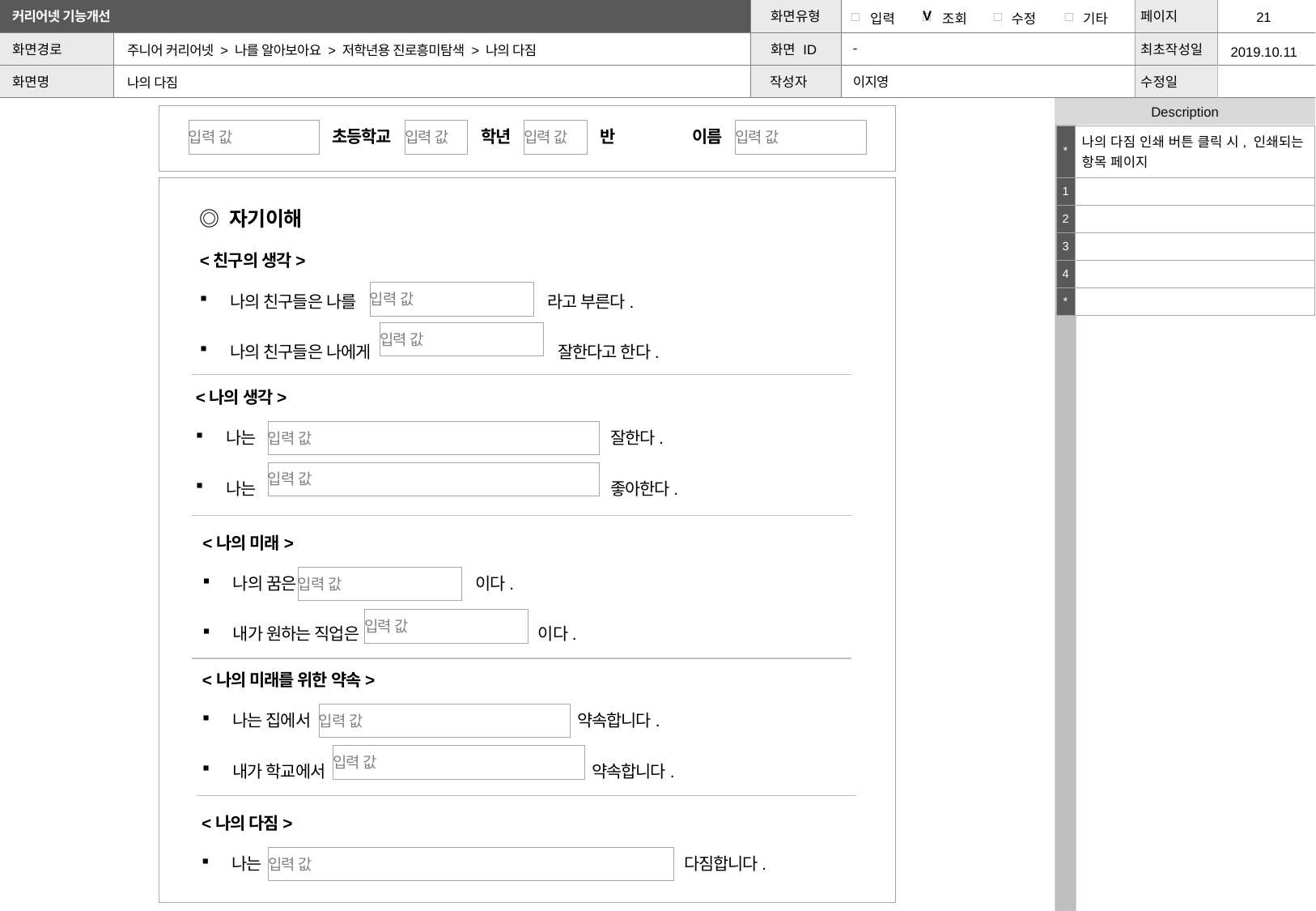

|  |  | V |  |  |  |  |  |
| --- | --- | --- | --- | --- | --- | --- | --- |
2019.10.11
주니어 커리어넷 > 나를 알아보아요 > 저학년용 진로흥미탐색 > 나의 다짐
-
이지영
나의 다짐

입력 값
초등학교
입력 값
학년
입력 값
반
이름
입력 값
| \* | 나의 다짐 인쇄 버튼 클릭 시, 인쇄되는 항목 페이지 |
| --- | --- |
| 1 |  |
| 2 |  |
| 3 |  |
| 4 |  |
| \* |  |

◎ 자기이해

<친구의 생각>

나의 친구들은 나를                                                라고 부른다.
나의 친구들은 나에게                                               잘한다고 한다.
입력 값
입력 값
<나의 생각>

나는                                                                                         잘한다.
나는                                                                                         좋아한다.
입력 값
입력 값
<나의 미래>

나의 꿈은                                             이다.
내가 원하는 직업은                                             이다.
입력 값
입력 값
<나의 미래를 위한 약속>

나는 집에서                                                                   약속합니다.
내가 학교에서                                                                   약속합니다.
입력 값
입력 값
<나의 다짐>

나는                                                                                                          다짐합니다.
입력 값